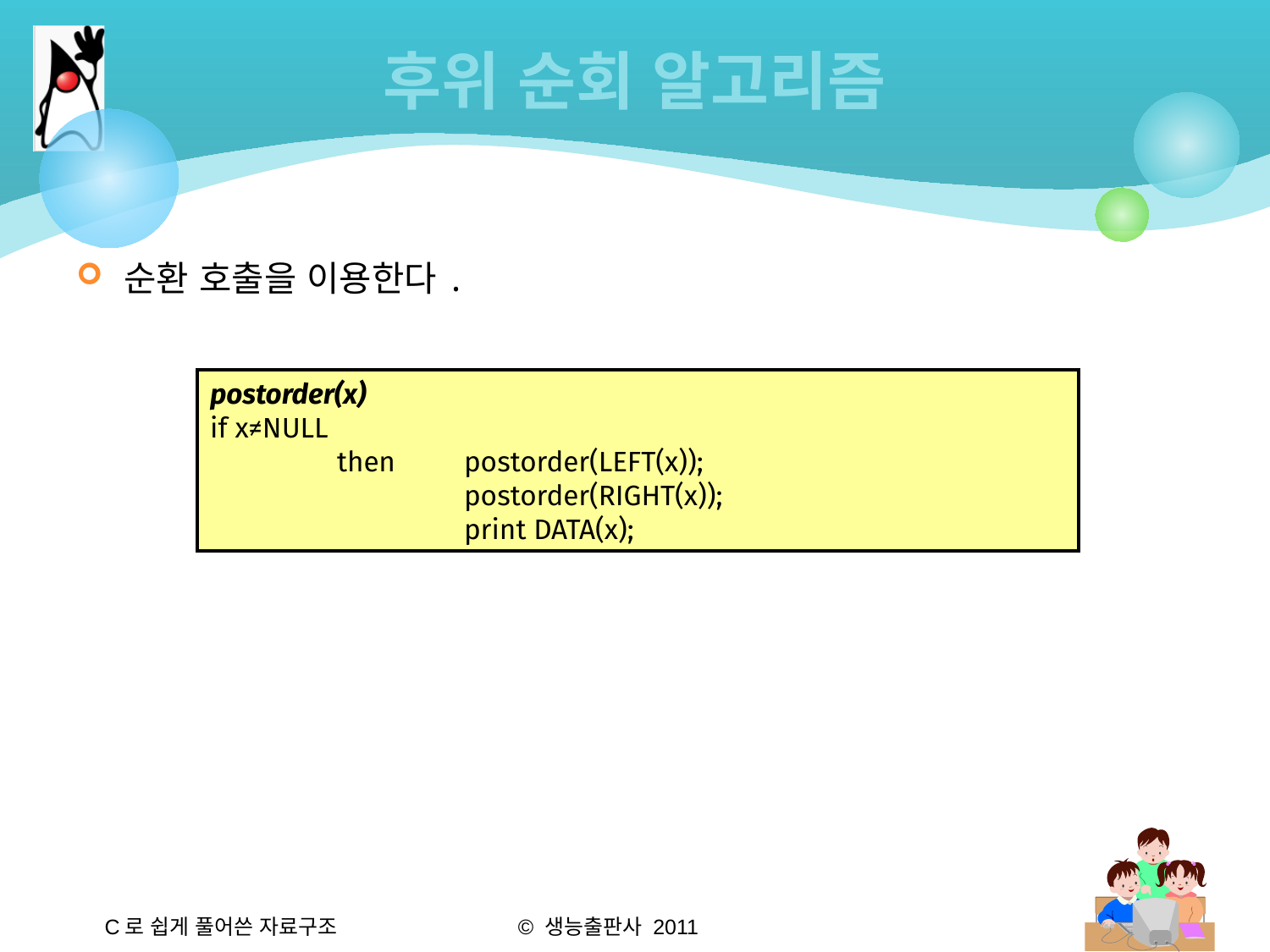

# 후위 순회 알고리즘
순환 호출을 이용한다.
postorder(x)
if x≠NULL
	then 	postorder(LEFT(x));
		postorder(RIGHT(x));
		print DATA(x);